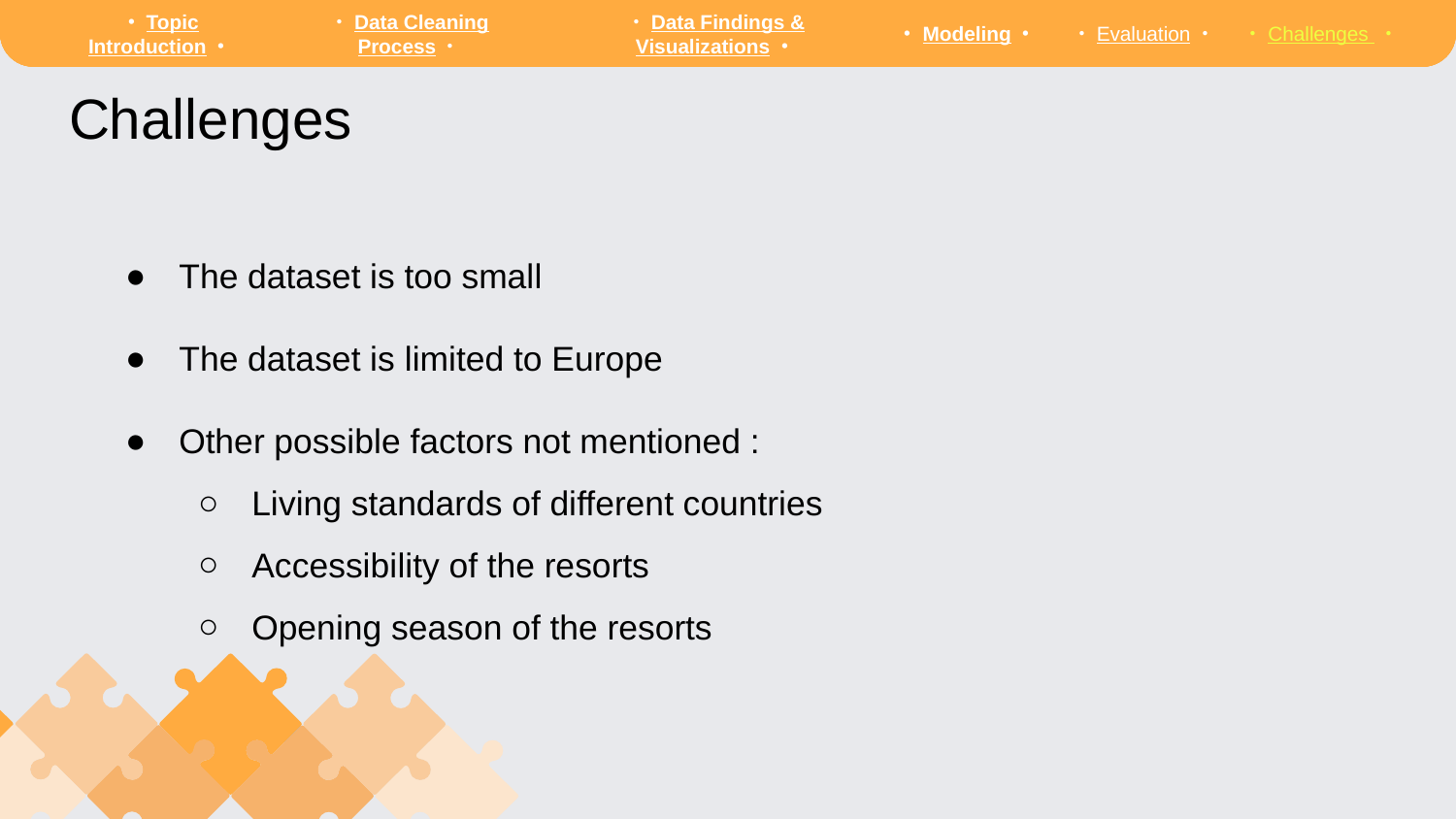

・Topic Introduction・
・Data Cleaning Process・
・Data Findings & Visualizations・
・Modeling・
・Evaluation・
・Challenges ・
Challenges
The dataset is too small
The dataset is limited to Europe
Other possible factors not mentioned :
Living standards of different countries
Accessibility of the resorts
Opening season of the resorts